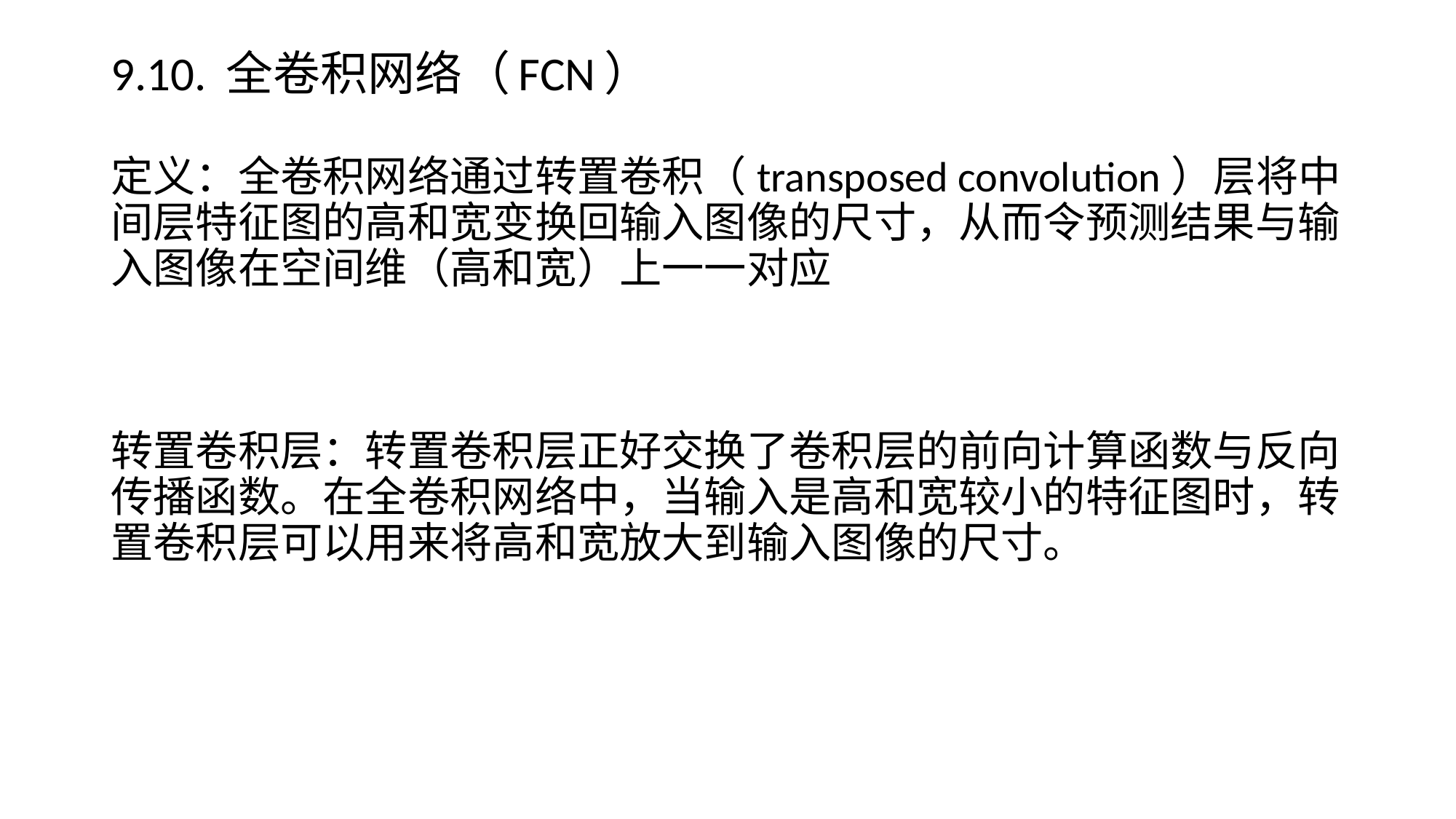

# 9.10. 全卷积网络（FCN）
定义：全卷积网络通过转置卷积（transposed convolution）层将中间层特征图的高和宽变换回输入图像的尺寸，从而令预测结果与输入图像在空间维（高和宽）上一一对应

转置卷积层：转置卷积层正好交换了卷积层的前向计算函数与反向传播函数。在全卷积网络中，当输入是高和宽较小的特征图时，转置卷积层可以用来将高和宽放大到输入图像的尺寸。